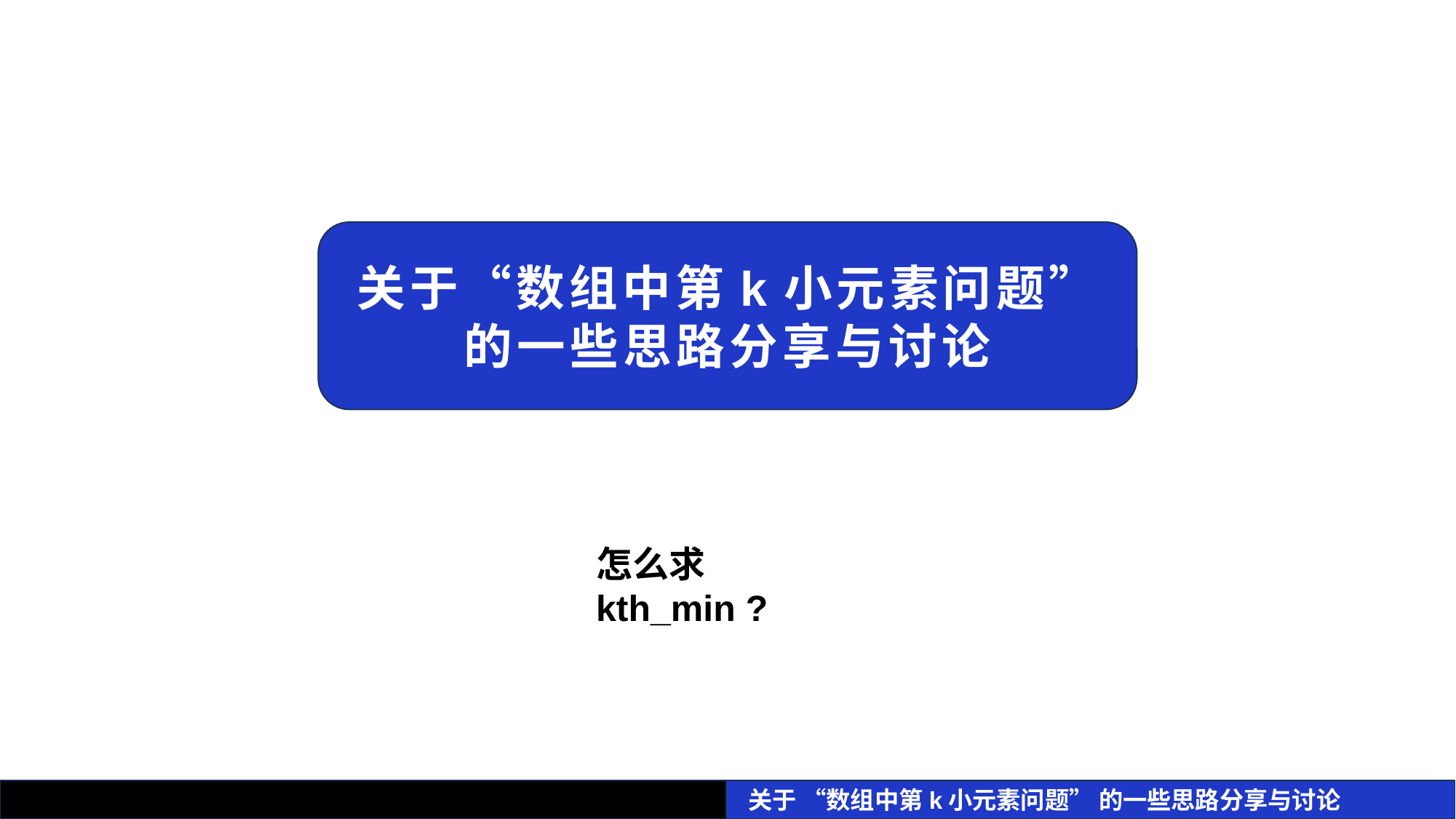

关于“数组中第k小元素问题”
的一些思路分享与讨论
怎么求 kth_min ?

 关于 “数组中第k小元素问题” 的一些思路分享与讨论